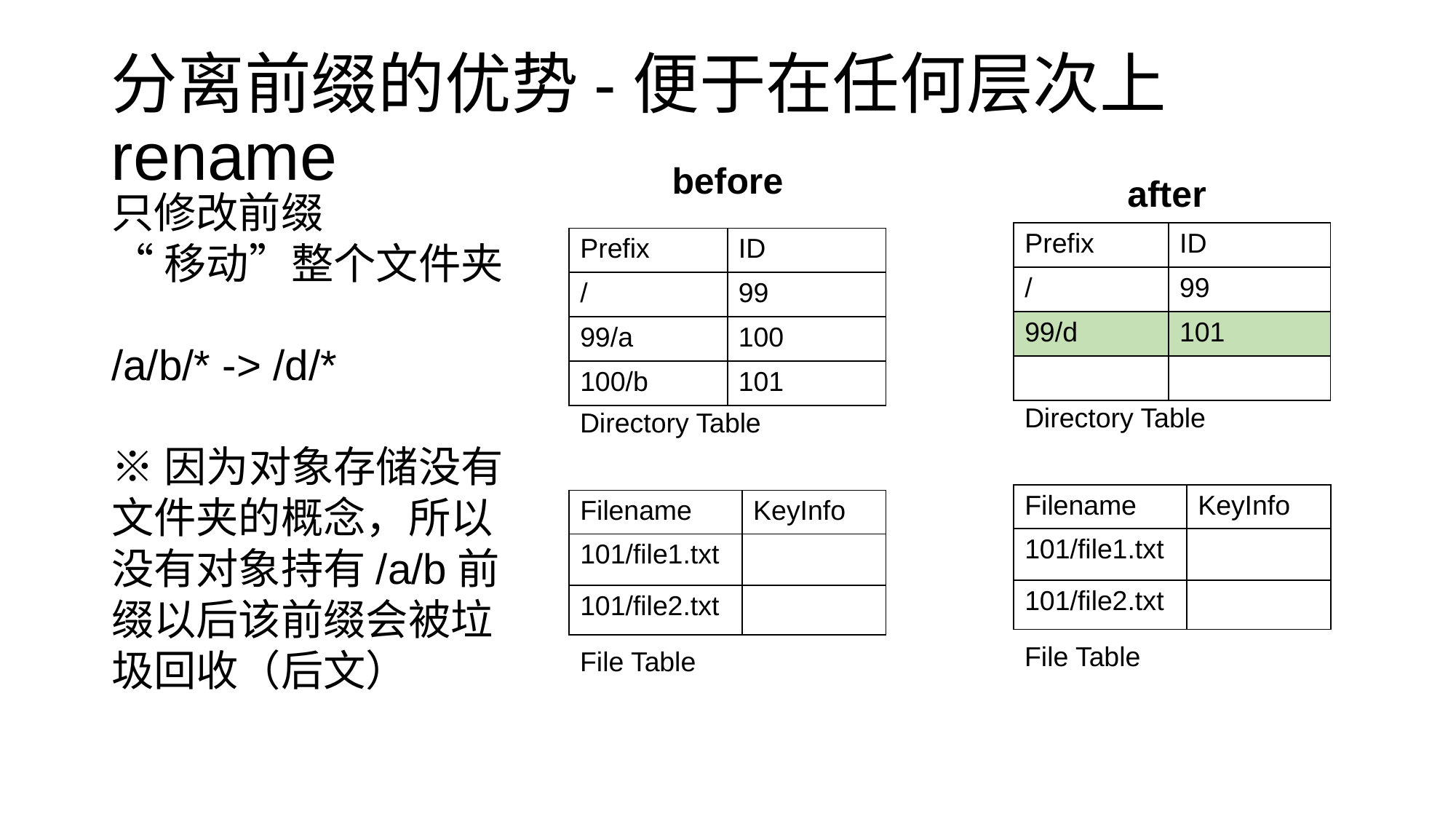

# 分离前缀的优势-便于在任何层次上rename
before
after
只修改前缀
“移动”整个文件夹

/a/b/* -> /d/*

※因为对象存储没有文件夹的概念，所以没有对象持有/a/b前缀以后该前缀会被垃圾回收（后文）

| Prefix | ID |
| --- | --- |
| / | 99 |
| 99/d | 101 |
|  |  |
| Prefix | ID |
| --- | --- |
| / | 99 |
| 99/a | 100 |
| 100/b | 101 |
Directory Table
Directory Table
| Filename | KeyInfo |
| --- | --- |
| 101/file1.txt |  |
| 101/file2.txt |  |
| Filename | KeyInfo |
| --- | --- |
| 101/file1.txt |  |
| 101/file2.txt |  |
File Table
File Table